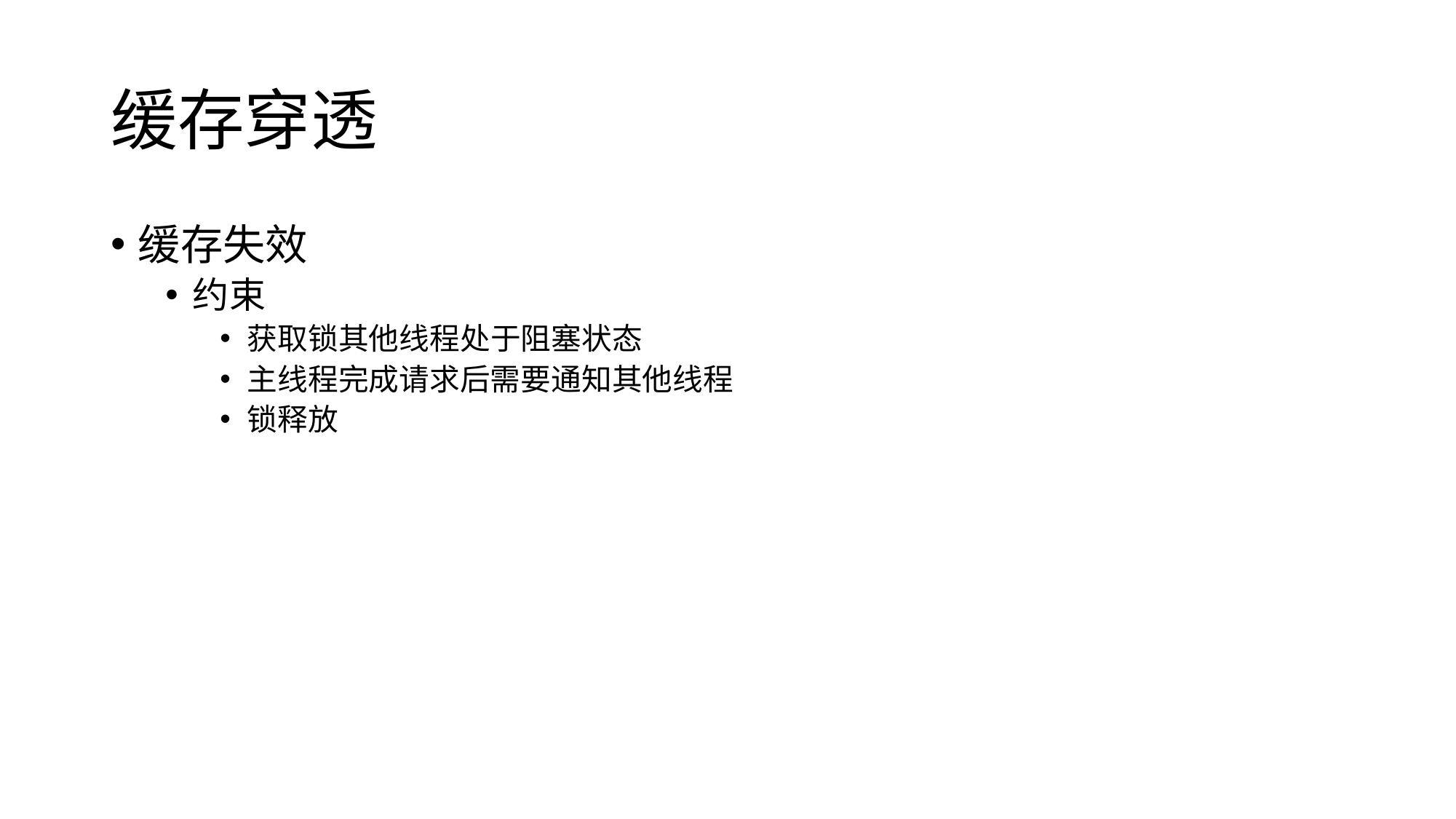

# 缓存穿透
缓存失效
约束
获取锁其他线程处于阻塞状态
主线程完成请求后需要通知其他线程
锁释放